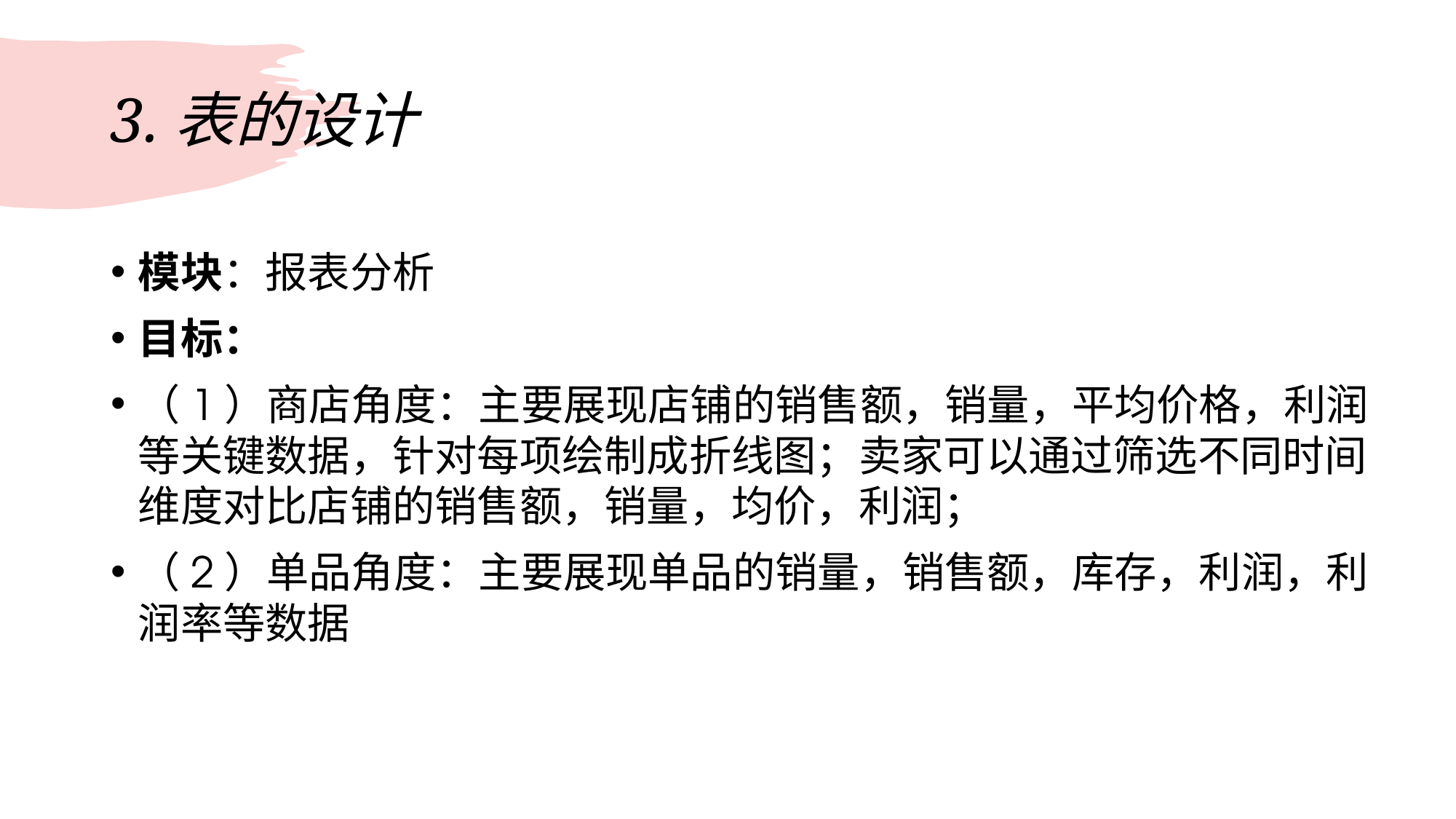

# 3.表的设计
模块：报表分析
目标：
（1）商店角度：主要展现店铺的销售额，销量，平均价格，利润等关键数据，针对每项绘制成折线图；卖家可以通过筛选不同时间维度对比店铺的销售额，销量，均价，利润；
（2）单品角度：主要展现单品的销量，销售额，库存，利润，利润率等数据